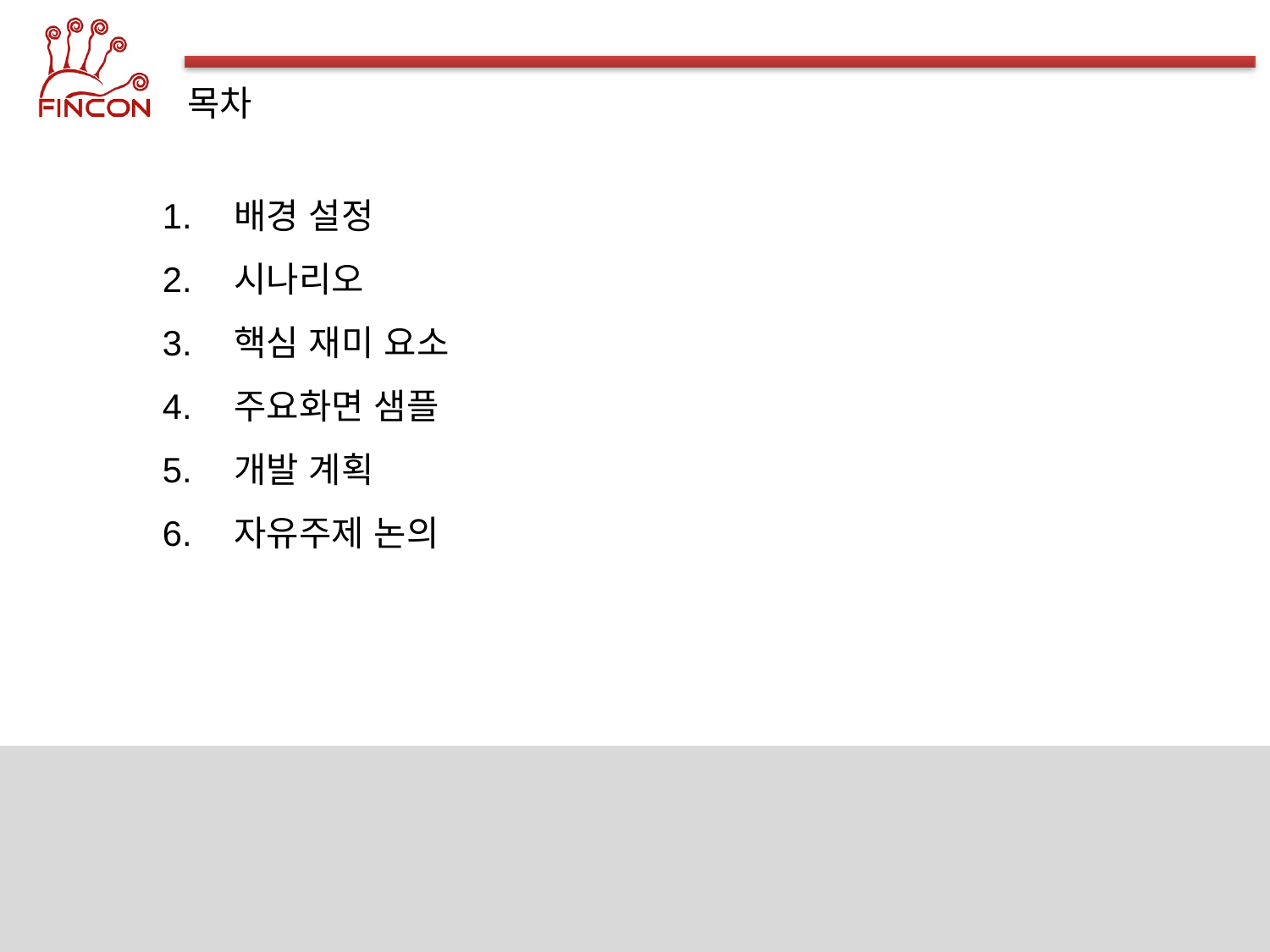

목차
배경 설정
시나리오
핵심 재미 요소
주요화면 샘플
개발 계획
자유주제 논의